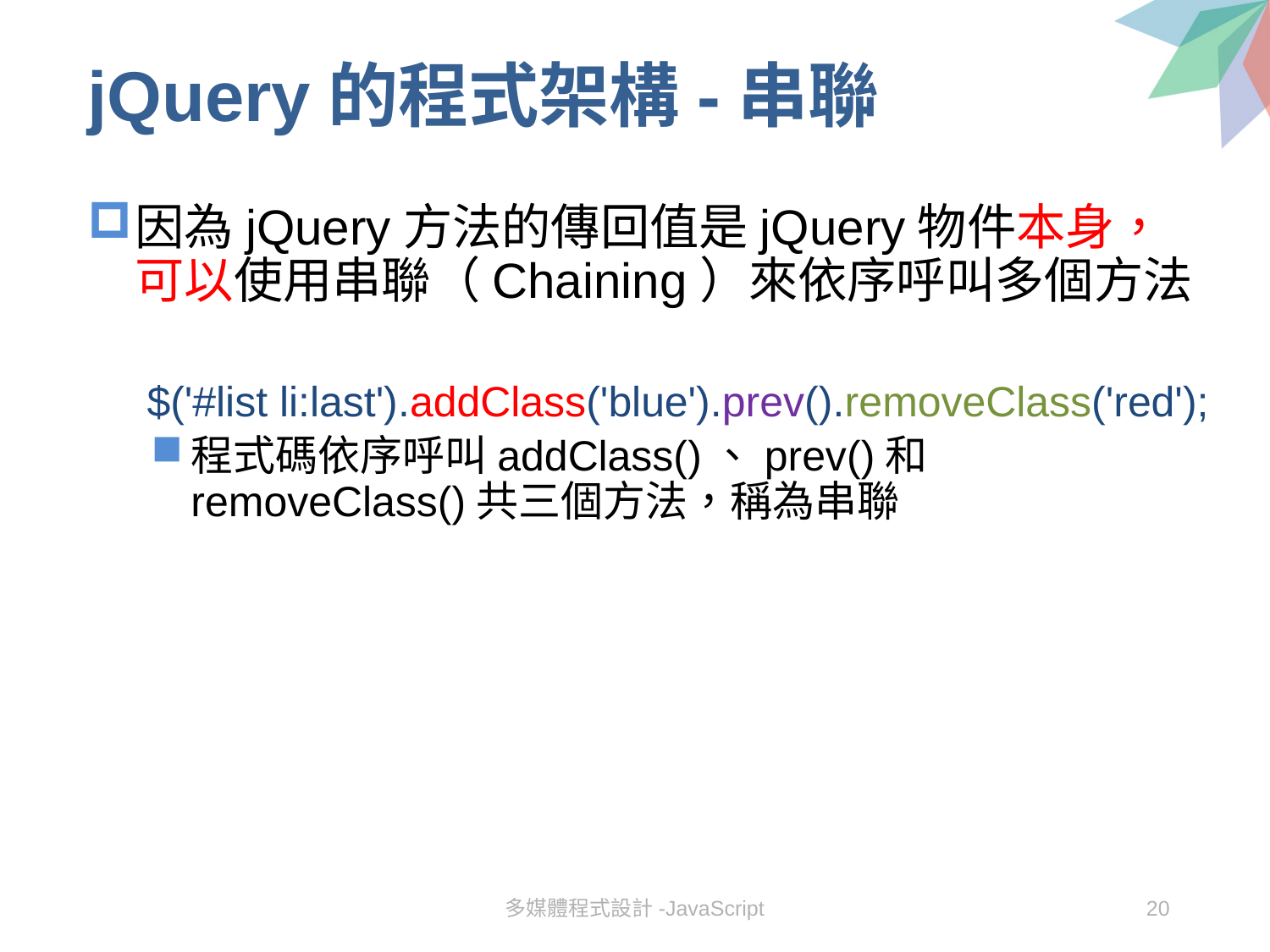

# jQuery的程式架構-串聯
因為jQuery方法的傳回值是jQuery物件本身，可以使用串聯（Chaining）來依序呼叫多個方法

     $('#list li:last').addClass('blue').prev().removeClass('red');
程式碼依序呼叫addClass()、prev()和removeClass()共三個方法，稱為串聯
多媒體程式設計-JavaScript
20